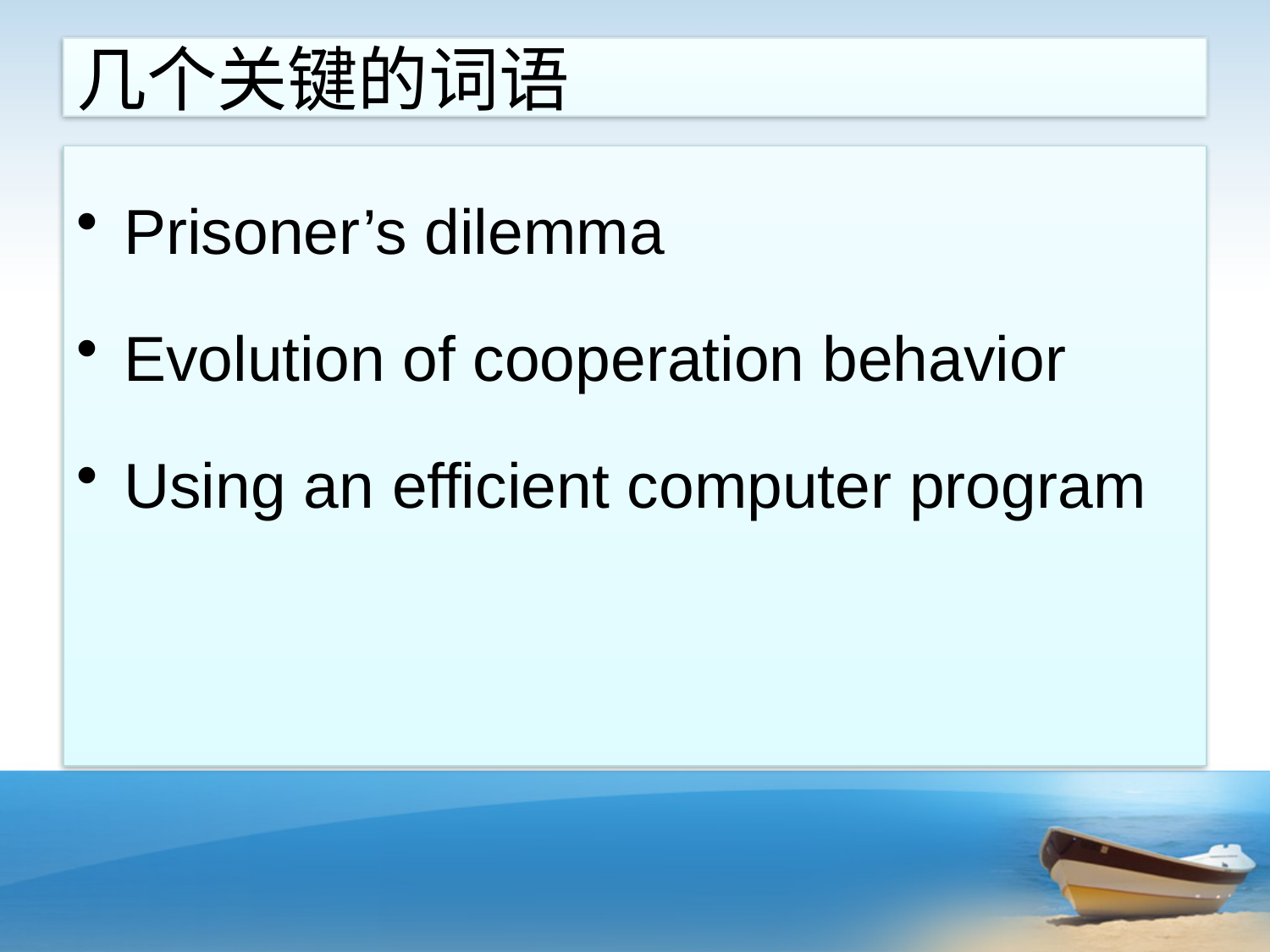

# 几个关键的词语
Prisoner’s dilemma
Evolution of cooperation behavior
Using an efficient computer program